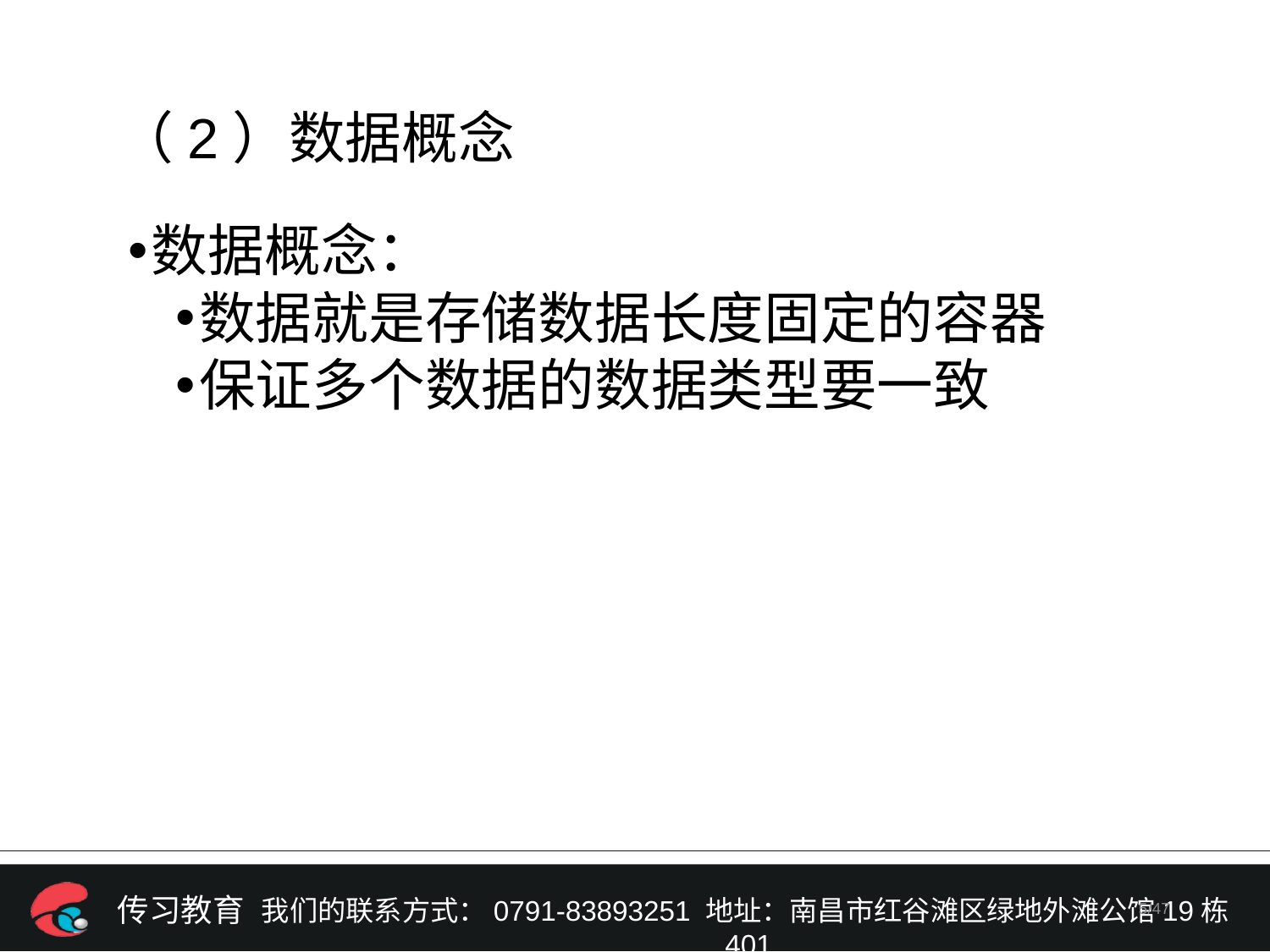

（2）数据概念
数据概念：
数据就是存储数据长度固定的容器
保证多个数据的数据类型要一致
5/47